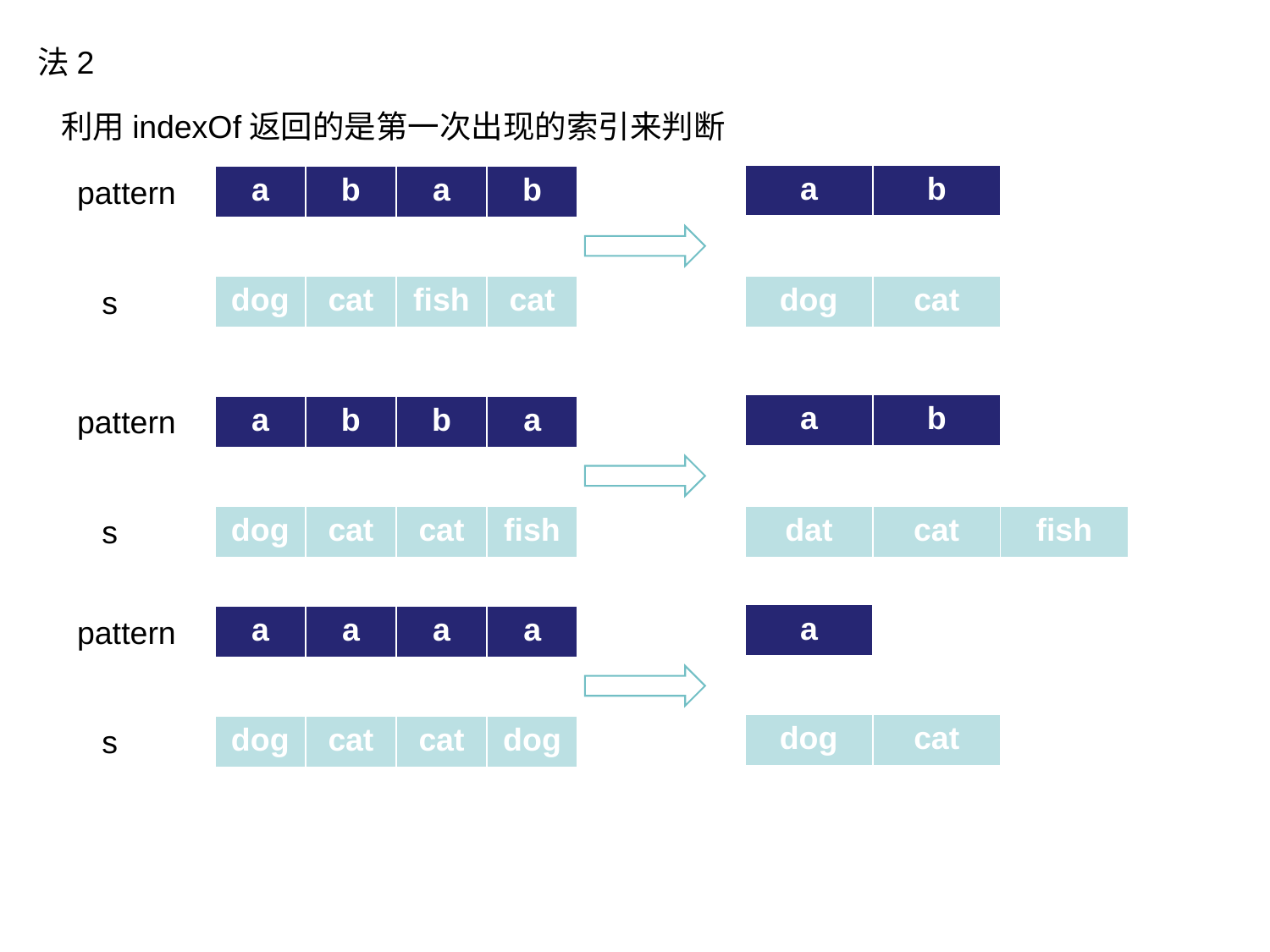

法2
利用indexOf返回的是第一次出现的索引来判断
| a | b |
| --- | --- |
pattern
| a | b | a | b |
| --- | --- | --- | --- |

s
| dog | cat | fish | cat |
| --- | --- | --- | --- |
| dog | cat |
| --- | --- |
| a | b |
| --- | --- |
pattern
| a | b | b | a |
| --- | --- | --- | --- |

s
| dog | cat | cat | fish |
| --- | --- | --- | --- |
| dat | cat | fish |
| --- | --- | --- |
| a |
| --- |
pattern
| a | a | a | a |
| --- | --- | --- | --- |

| dog | cat |
| --- | --- |
s
| dog | cat | cat | dog |
| --- | --- | --- | --- |